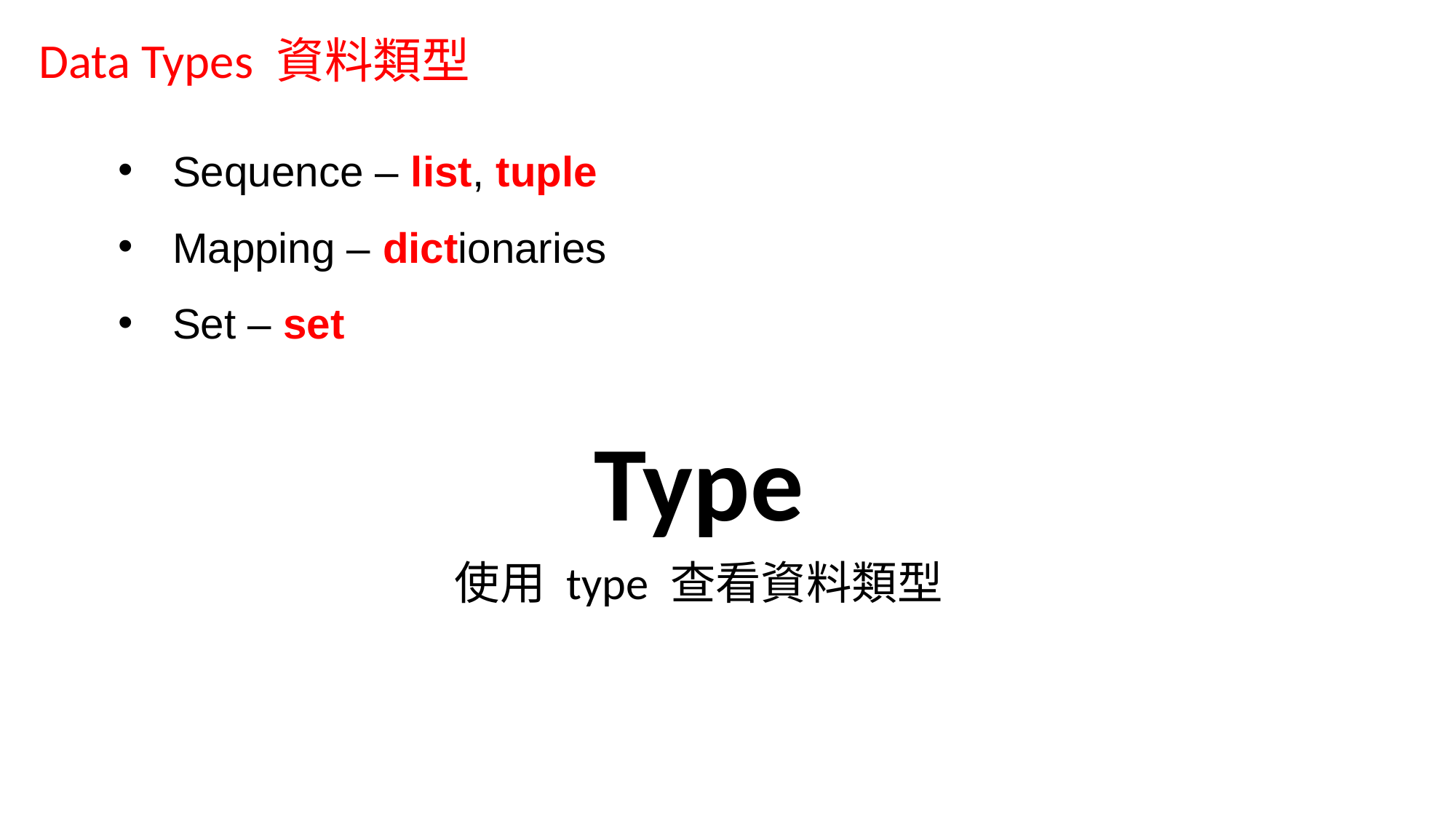

Data Types 資料類型
Sequence – list, tuple
Mapping – dictionaries
Set – set
Type
使用 type 查看資料類型